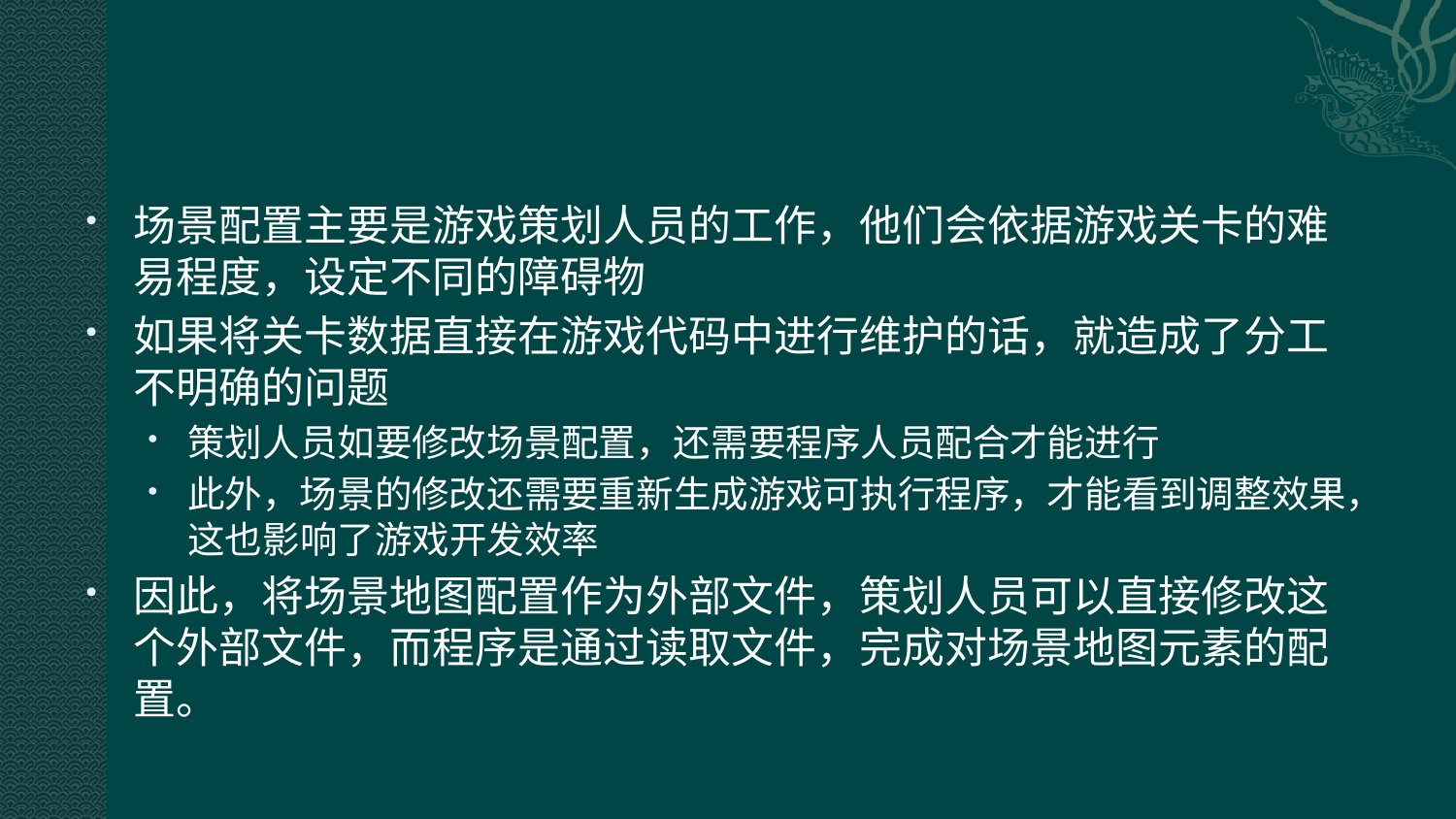

#
场景配置主要是游戏策划人员的工作，他们会依据游戏关卡的难易程度，设定不同的障碍物
如果将关卡数据直接在游戏代码中进行维护的话，就造成了分工不明确的问题
策划人员如要修改场景配置，还需要程序人员配合才能进行
此外，场景的修改还需要重新生成游戏可执行程序，才能看到调整效果，这也影响了游戏开发效率
因此，将场景地图配置作为外部文件，策划人员可以直接修改这个外部文件，而程序是通过读取文件，完成对场景地图元素的配置。